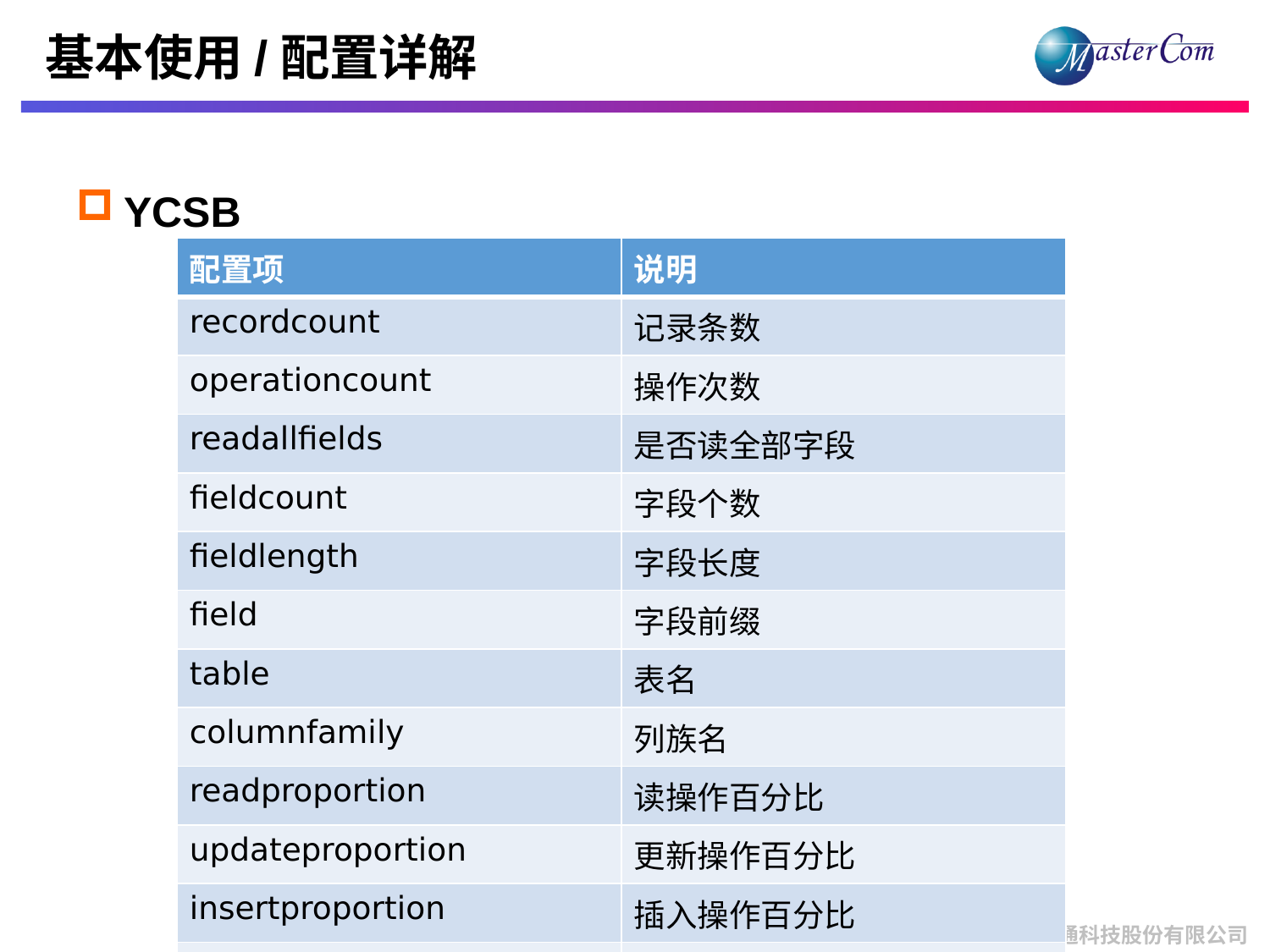

# 基本使用/配置详解
YCSB
| 配置项 | 说明 |
| --- | --- |
| recordcount | 记录条数 |
| operationcount | 操作次数 |
| readallfields | 是否读全部字段 |
| fieldcount | 字段个数 |
| fieldlength | 字段长度 |
| field | 字段前缀 |
| table | 表名 |
| columnfamily | 列族名 |
| readproportion | 读操作百分比 |
| updateproportion | 更新操作百分比 |
| insertproportion | 插入操作百分比 |
| scanproportion | 扫描操作百分比 |